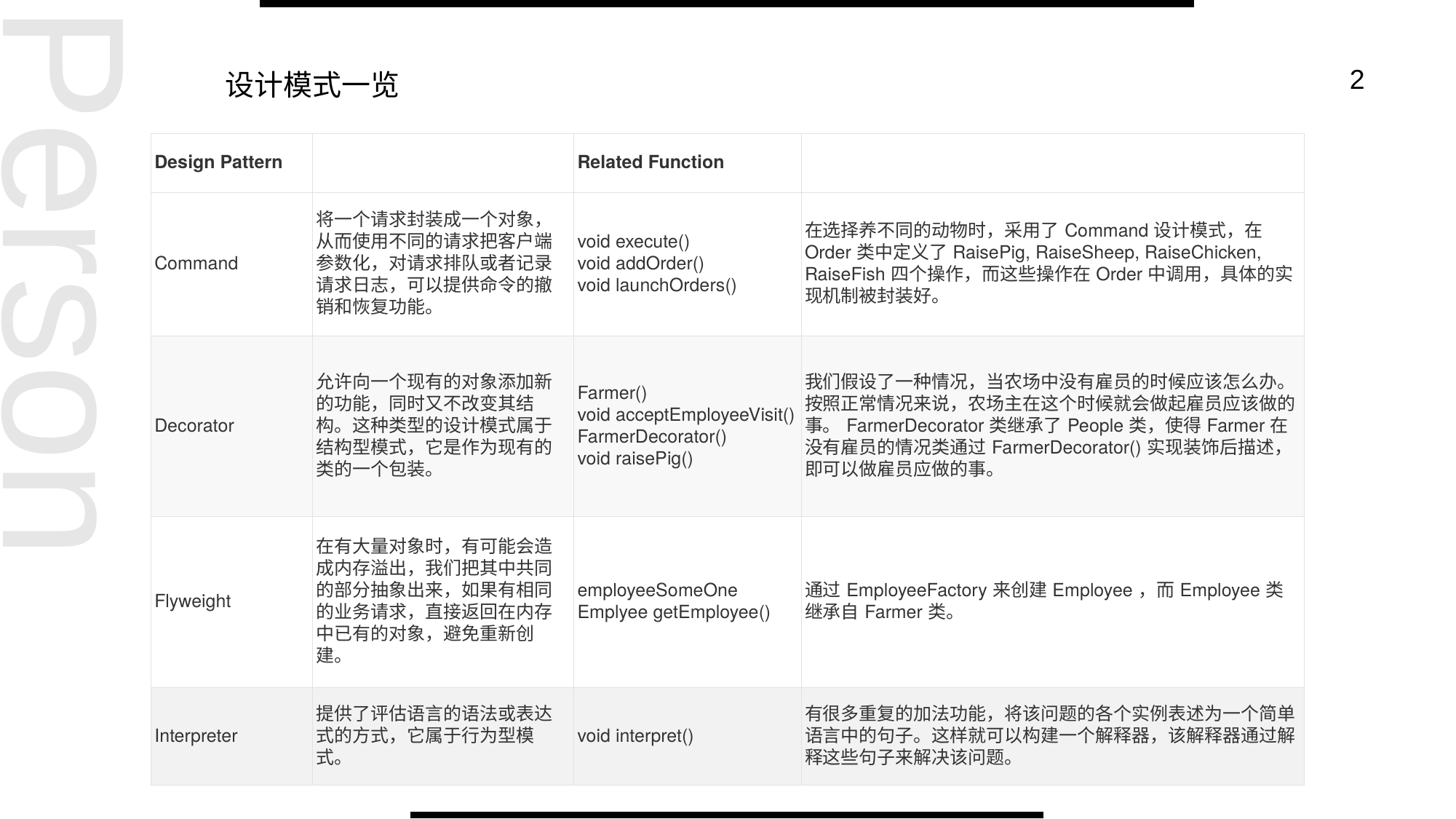

2
# 设计模式一览
| Design Pattern |  | Related Function |  |
| --- | --- | --- | --- |
| Command | 将一个请求封装成一个对象，从而使用不同的请求把客户端参数化，对请求排队或者记录请求日志，可以提供命令的撤销和恢复功能。 | void execute() void addOrder() void launchOrders() | 在选择养不同的动物时，采用了Command设计模式，在Order类中定义了RaisePig, RaiseSheep, RaiseChicken, RaiseFish四个操作，而这些操作在Order中调用，具体的实现机制被封装好。 |
| Decorator | 允许向一个现有的对象添加新的功能，同时又不改变其结构。这种类型的设计模式属于结构型模式，它是作为现有的类的一个包装。 | Farmer() void acceptEmployeeVisit() FarmerDecorator() void raisePig() | 我们假设了一种情况，当农场中没有雇员的时候应该怎么办。按照正常情况来说，农场主在这个时候就会做起雇员应该做的事。FarmerDecorator类继承了People类，使得Farmer在没有雇员的情况类通过FarmerDecorator()实现装饰后描述，即可以做雇员应做的事。 |
| Flyweight | 在有大量对象时，有可能会造成内存溢出，我们把其中共同的部分抽象出来，如果有相同的业务请求，直接返回在内存中已有的对象，避免重新创建。 | employeeSomeOne Emplyee getEmployee() | 通过EmployeeFactory来创建Employee，而Employee类继承自Farmer类。 |
| Interpreter | 提供了评估语言的语法或表达式的方式，它属于行为型模式。 | void interpret() | 有很多重复的加法功能，将该问题的各个实例表述为一个简单语言中的句子。这样就可以构建一个解释器，该解释器通过解释这些句子来解决该问题。 |
Person